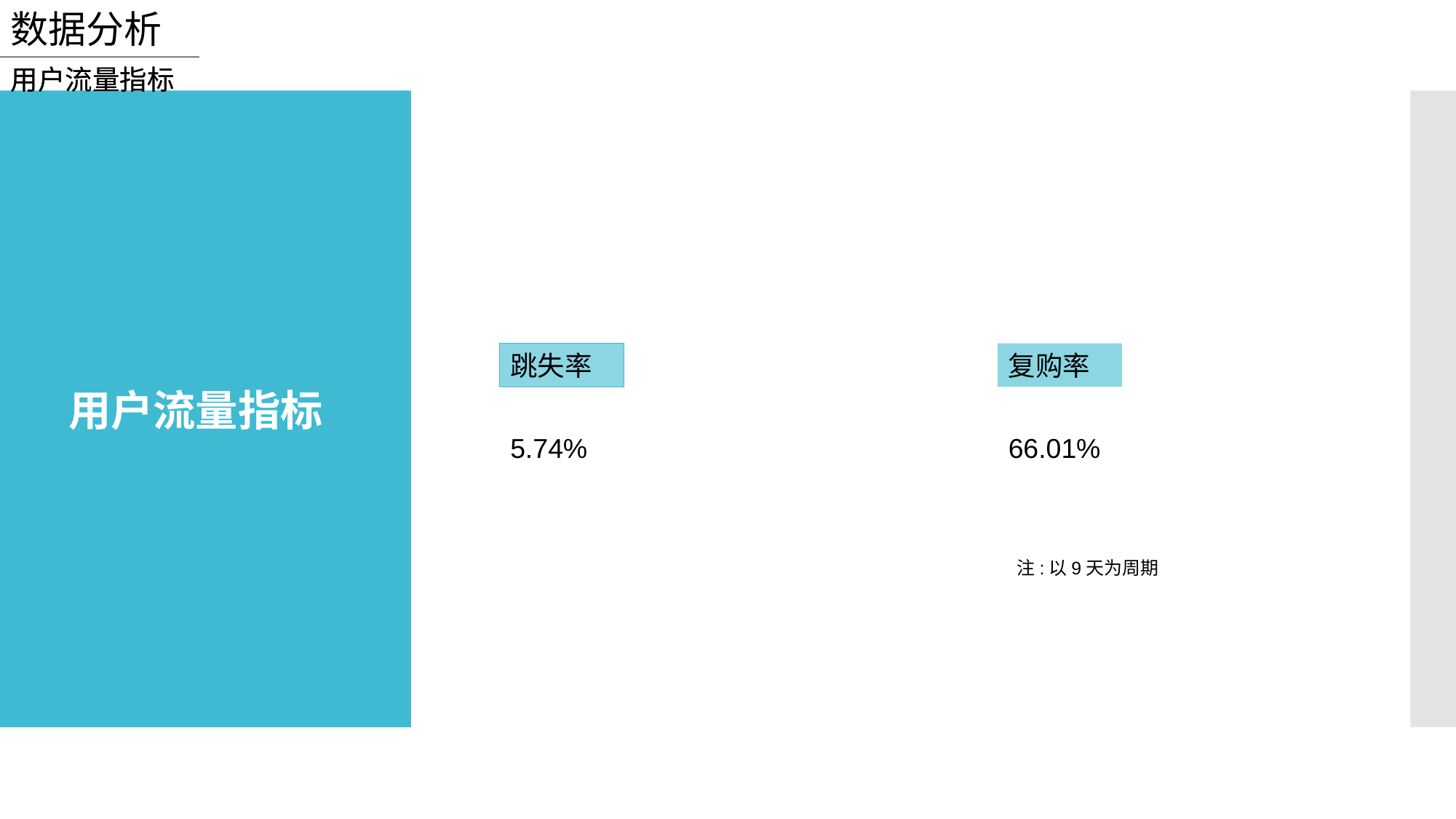

数据分析
用户流量指标
用户流量指标
跳失率
复购率
用户流量指标
5.74%
66.01%
注:以9天为周期